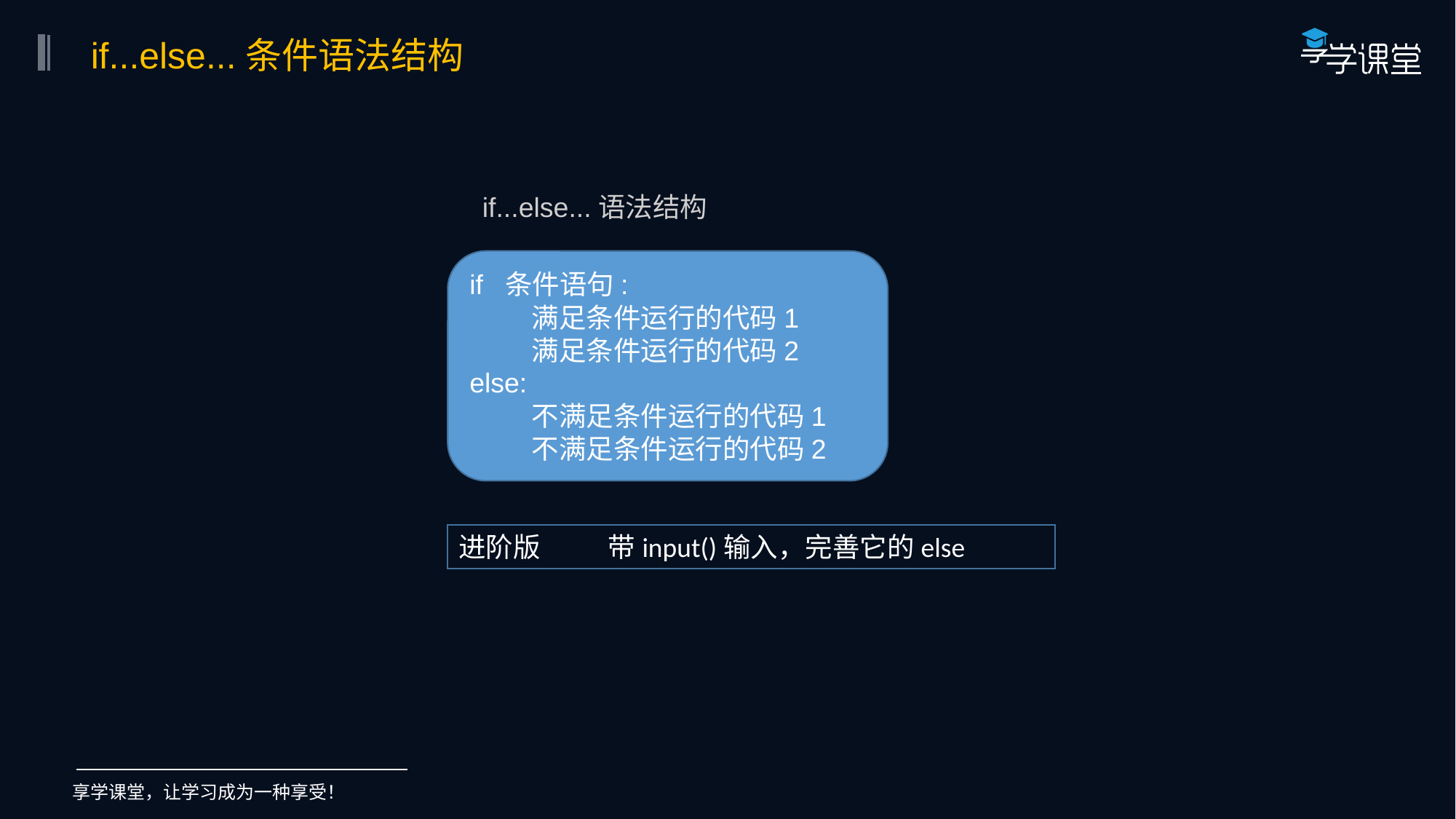

if...else...条件语法结构
if...else...语法结构
if  条件语句:
         满足条件运行的代码1
         满足条件运行的代码2
else:
         不满足条件运行的代码1
         不满足条件运行的代码2
进阶版           带input()输入，完善它的else